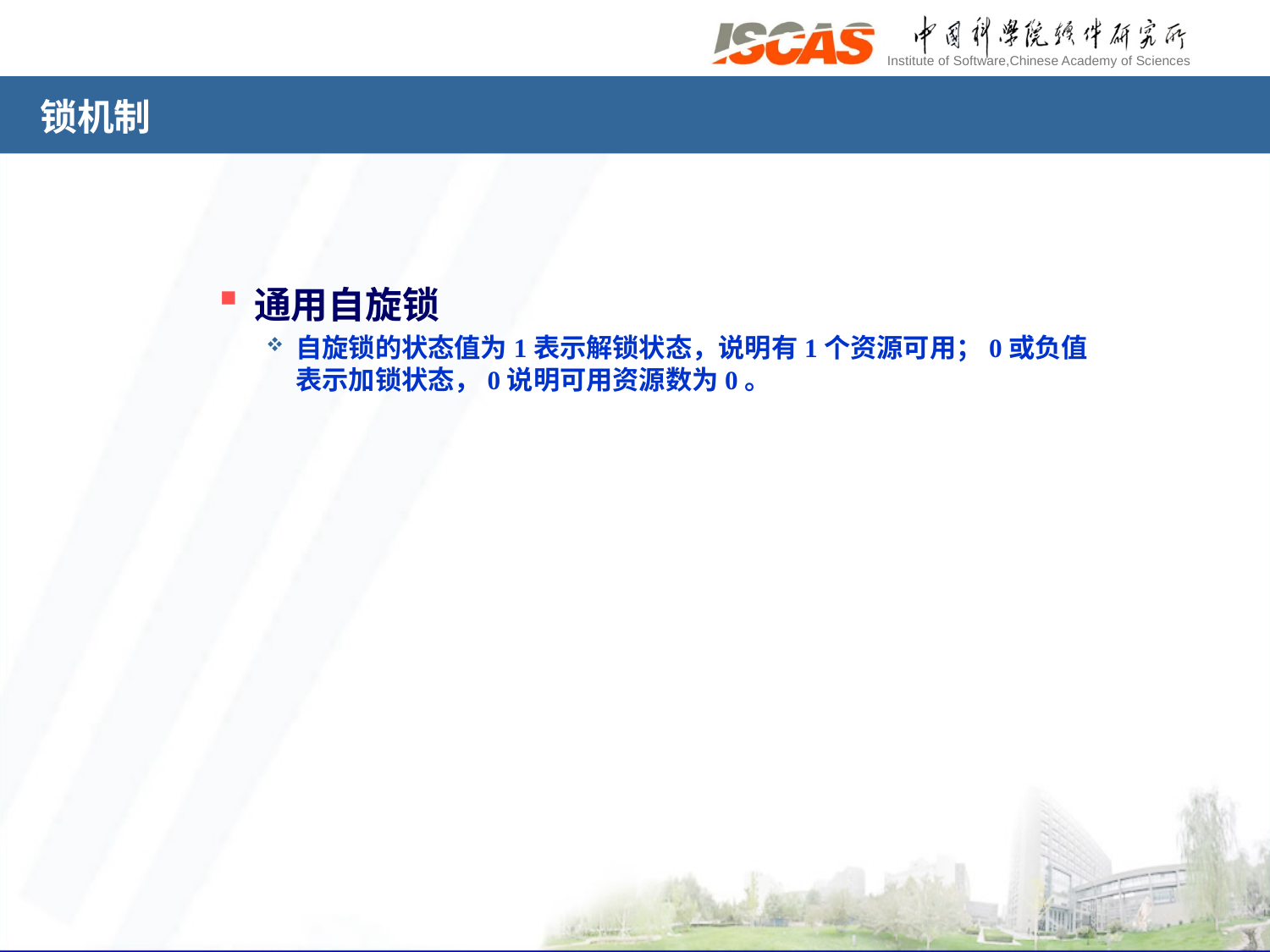

# 锁机制
通用自旋锁
自旋锁的状态值为1表示解锁状态，说明有1个资源可用；0或负值表示加锁状态，0说明可用资源数为0。